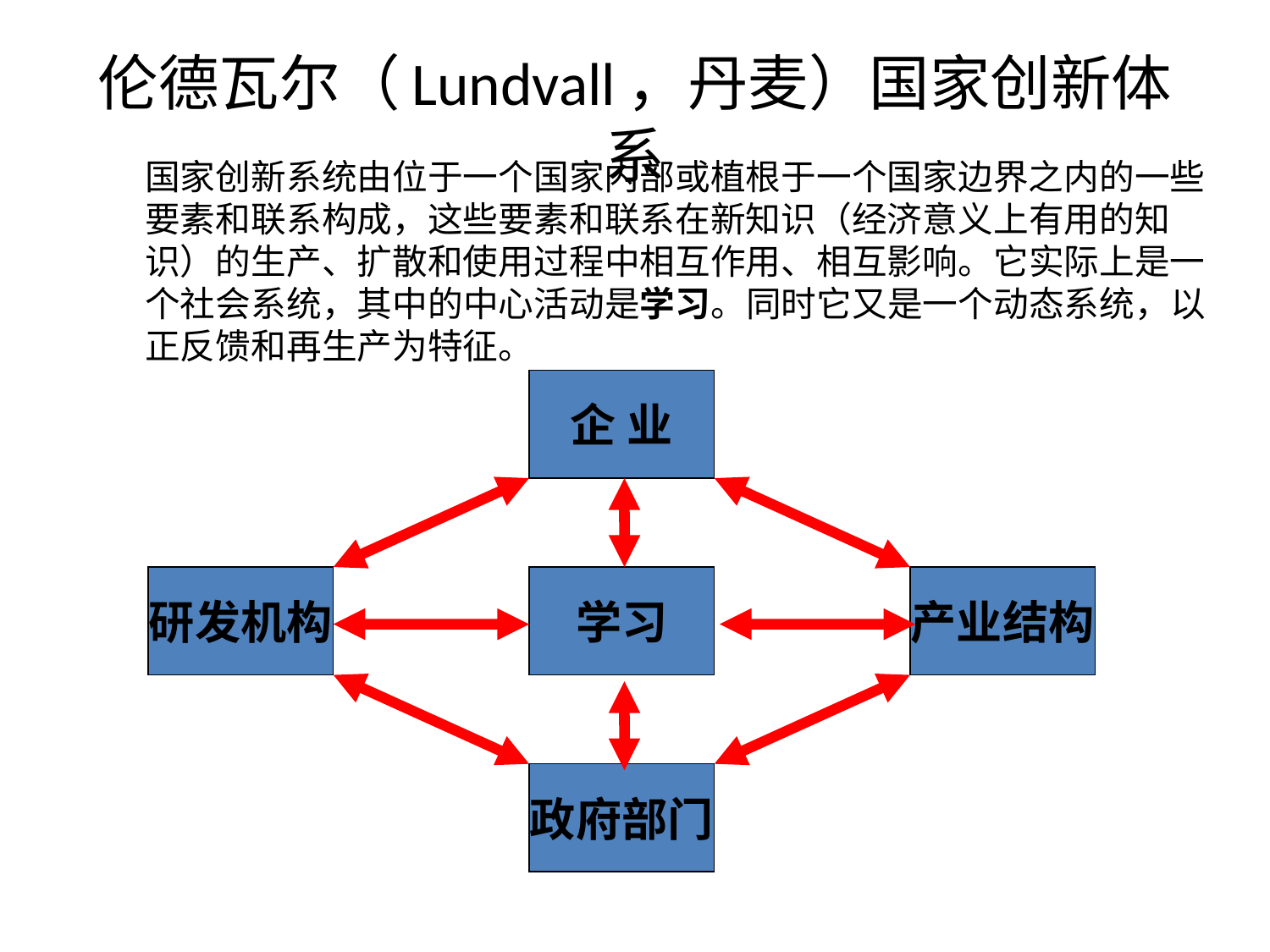

伦德瓦尔（Lundvall，丹麦）国家创新体系
     国家创新系统由位于一个国家内部或植根于一个国家边界之内的一些要素和联系构成，这些要素和联系在新知识（经济意义上有用的知识）的生产、扩散和使用过程中相互作用、相互影响。它实际上是一个社会系统，其中的中心活动是学习。同时它又是一个动态系统，以正反馈和再生产为特征。
企 业

研发机构
学习
产业结构

政府部门